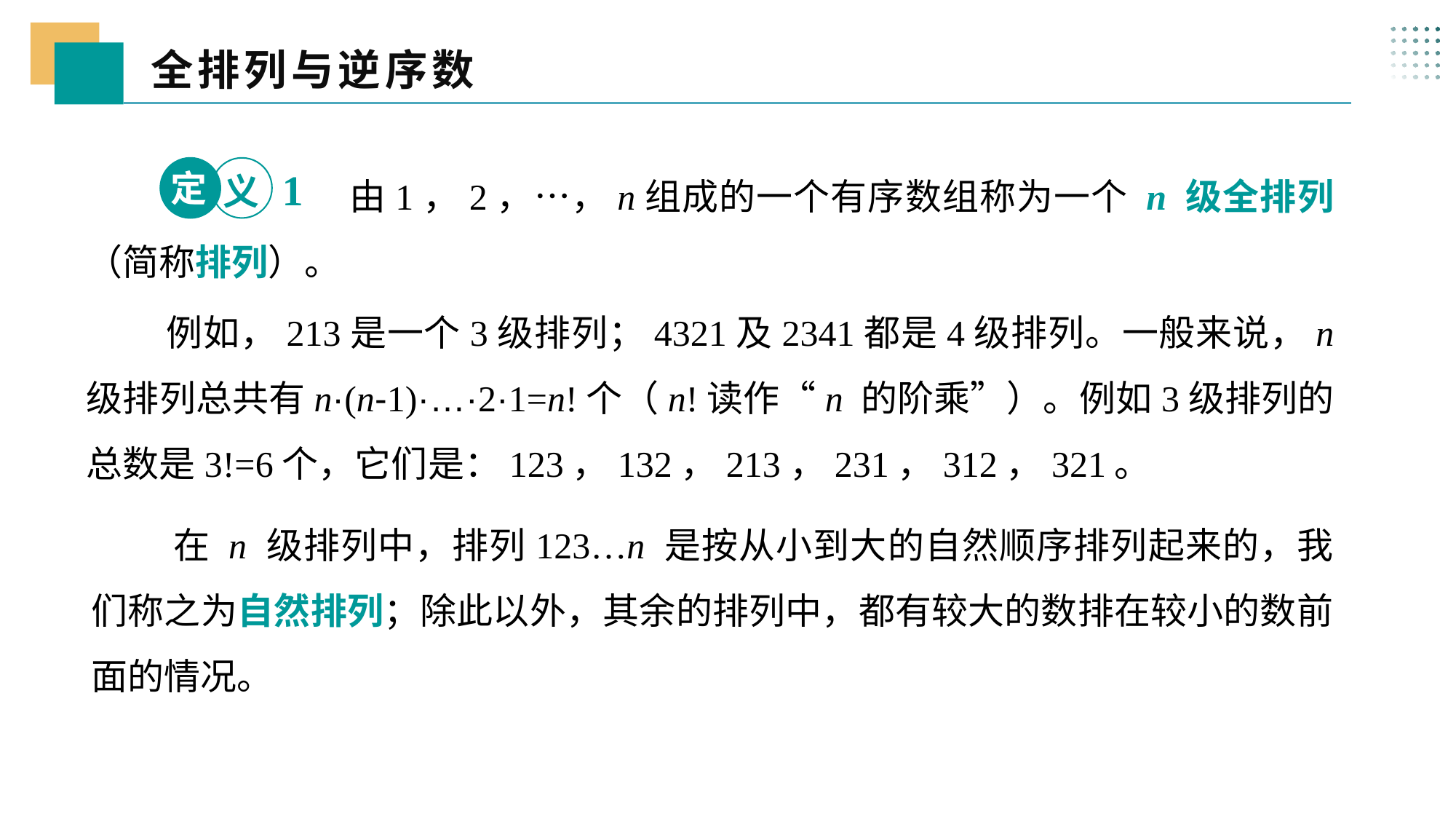

全排列与逆序数
 一、
                            由1，2，…，n组成的一个有序数组称为一个 n 级全排列（简称排列）。

定

1
义
        例如，213是一个3级排列；4321及2341都是4级排列。一般来说，n 级排列总共有n·(n-1)·…·2·1=n!个（n!读作“n 的阶乘”）。例如3级排列的总数是3!=6个，它们是：123，132，213，231，312，321。
        在 n 级排列中，排列123…n 是按从小到大的自然顺序排列起来的，我们称之为自然排列；除此以外，其余的排列中，都有较大的数排在较小的数前面的情况。